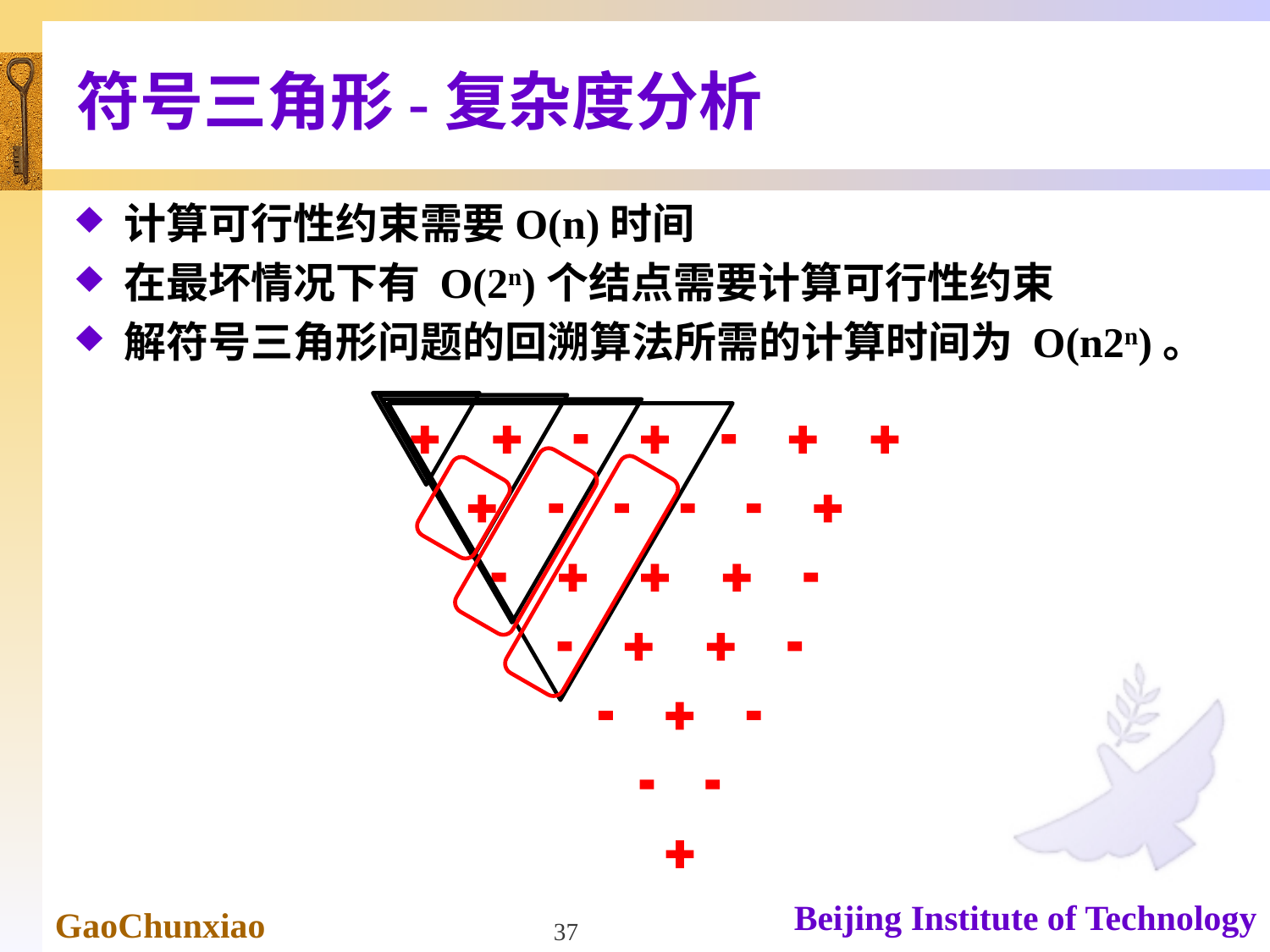

# 符号三角形-复杂度分析
计算可行性约束需要O(n)时间
在最坏情况下有 O(2n)个结点需要计算可行性约束
解符号三角形问题的回溯算法所需的计算时间为 O(n2n)。

+   +   -   +   -   +   +
+   -   -   -   -   +
-   +   +   +   -
   -   +   +   -
   -   +   -
   -   -
   +

37